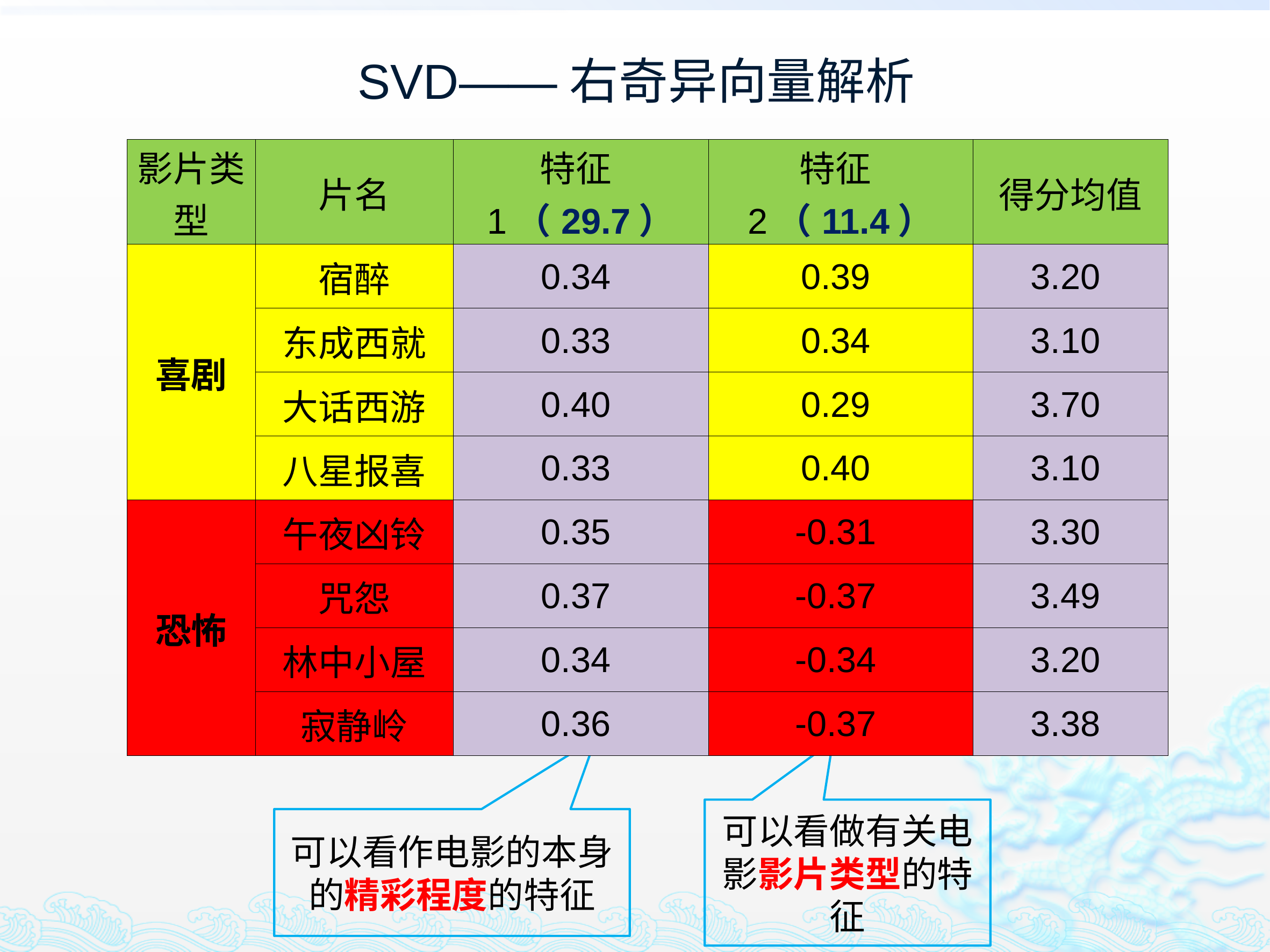

# SVD——右奇异向量解析
| 影片类型 | 片名 | 特征1（29.7） | 特征2（11.4） | 得分均值 |
| --- | --- | --- | --- | --- |
| 喜剧 | 宿醉 | 0.34 | 0.39 | 3.20 |
|  | 东成西就 | 0.33 | 0.34 | 3.10 |
|  | 大话西游 | 0.40 | 0.29 | 3.70 |
|  | 八星报喜 | 0.33 | 0.40 | 3.10 |
| 恐怖 | 午夜凶铃 | 0.35 | -0.31 | 3.30 |
|  | 咒怨 | 0.37 | -0.37 | 3.49 |
|  | 林中小屋 | 0.34 | -0.34 | 3.20 |
|  | 寂静岭 | 0.36 | -0.37 | 3.38 |
可以看做有关电影影片类型的特征
可以看作电影的本身的精彩程度的特征